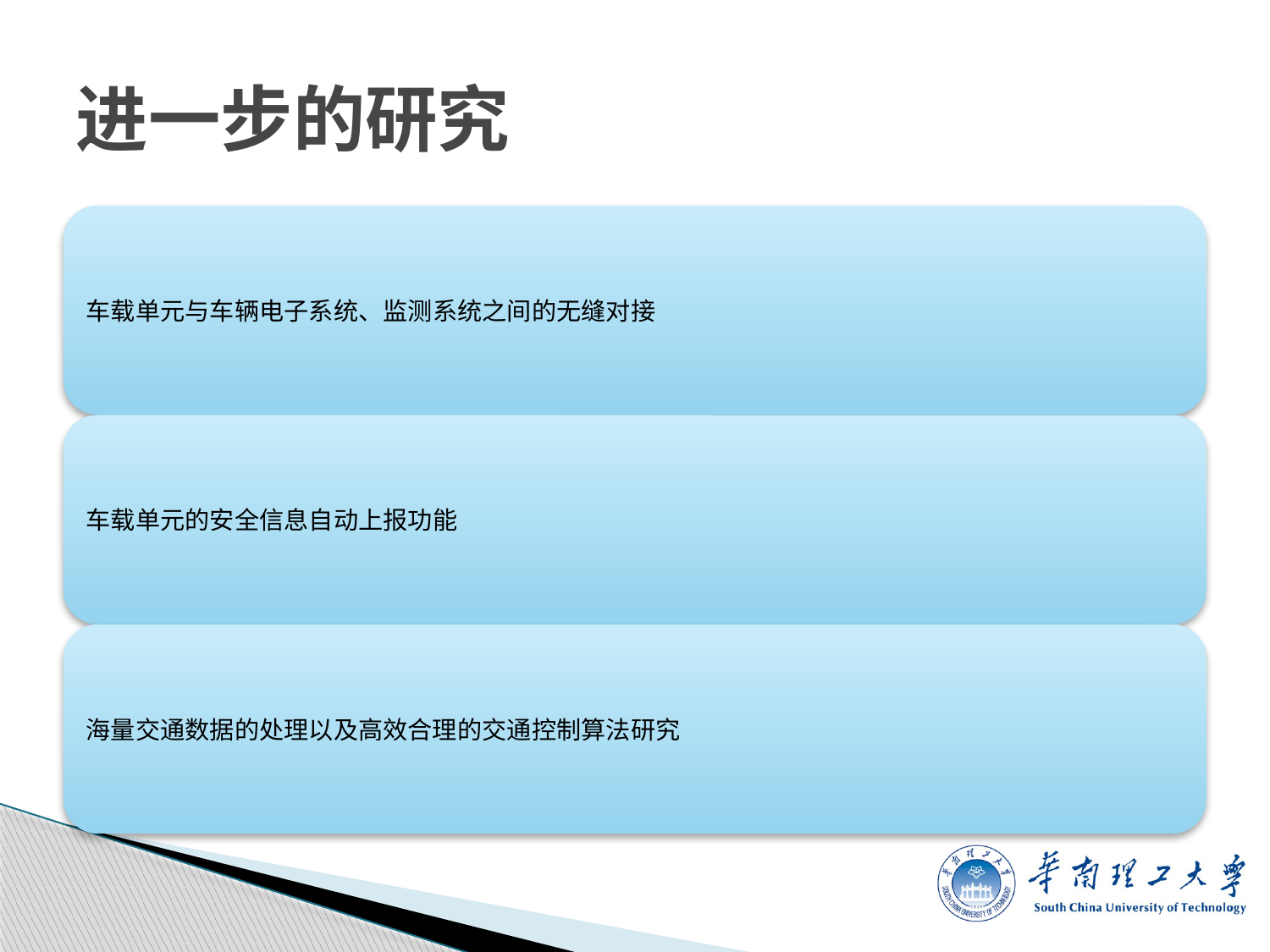

# 进一步的研究
车载单元与车辆电子系统、监测系统之间的无缝对接
车载单元的安全信息自动上报功能
海量交通数据的处理以及高效合理的交通控制算法研究